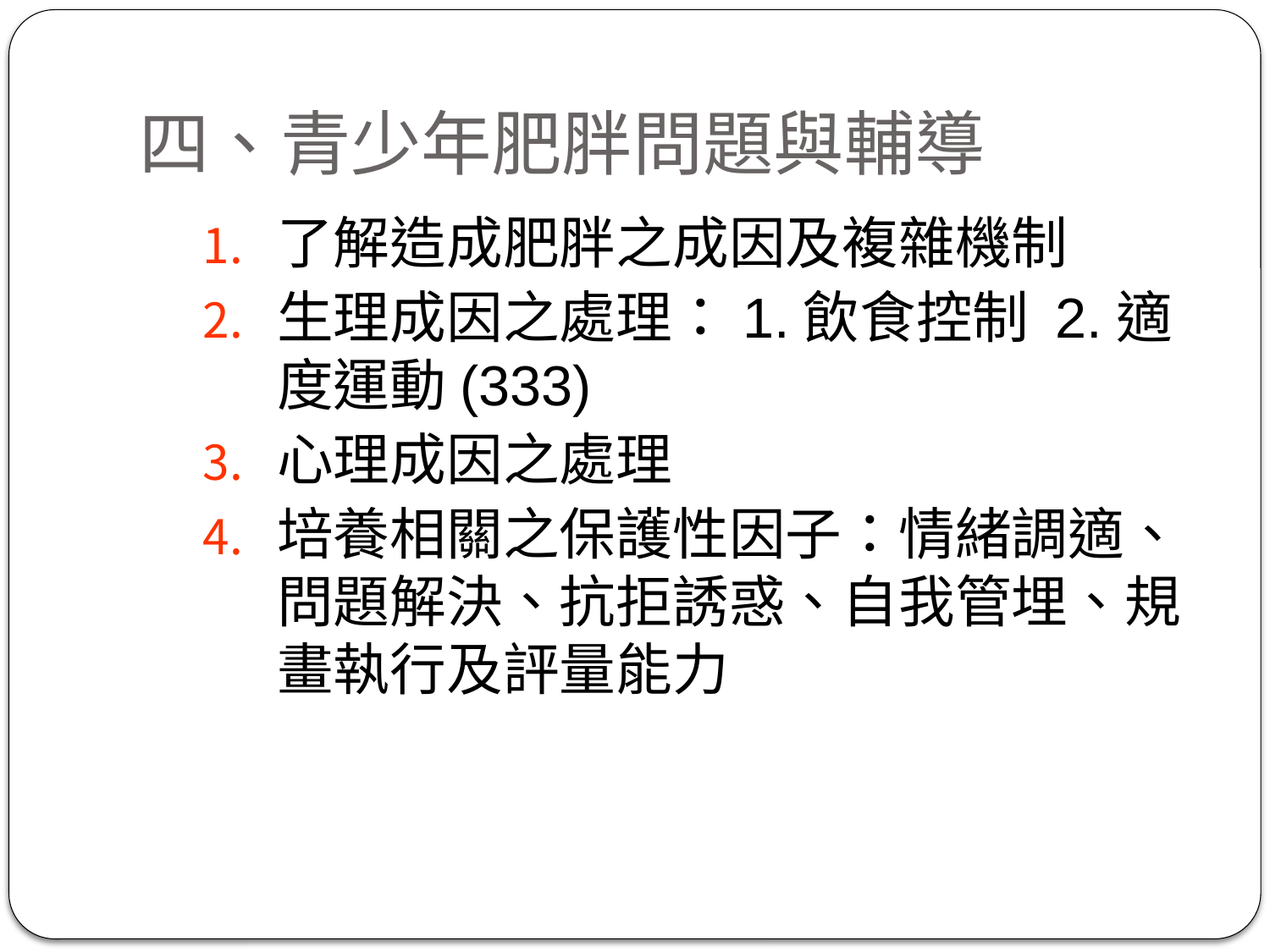

# 四、青少年肥胖問題與輔導
了解造成肥胖之成因及複雜機制
生理成因之處理：1.飲食控制 2.適度運動(333)
心理成因之處理
培養相關之保護性因子：情緒調適、問題解決、抗拒誘惑、自我管埋、規畫執行及評量能力